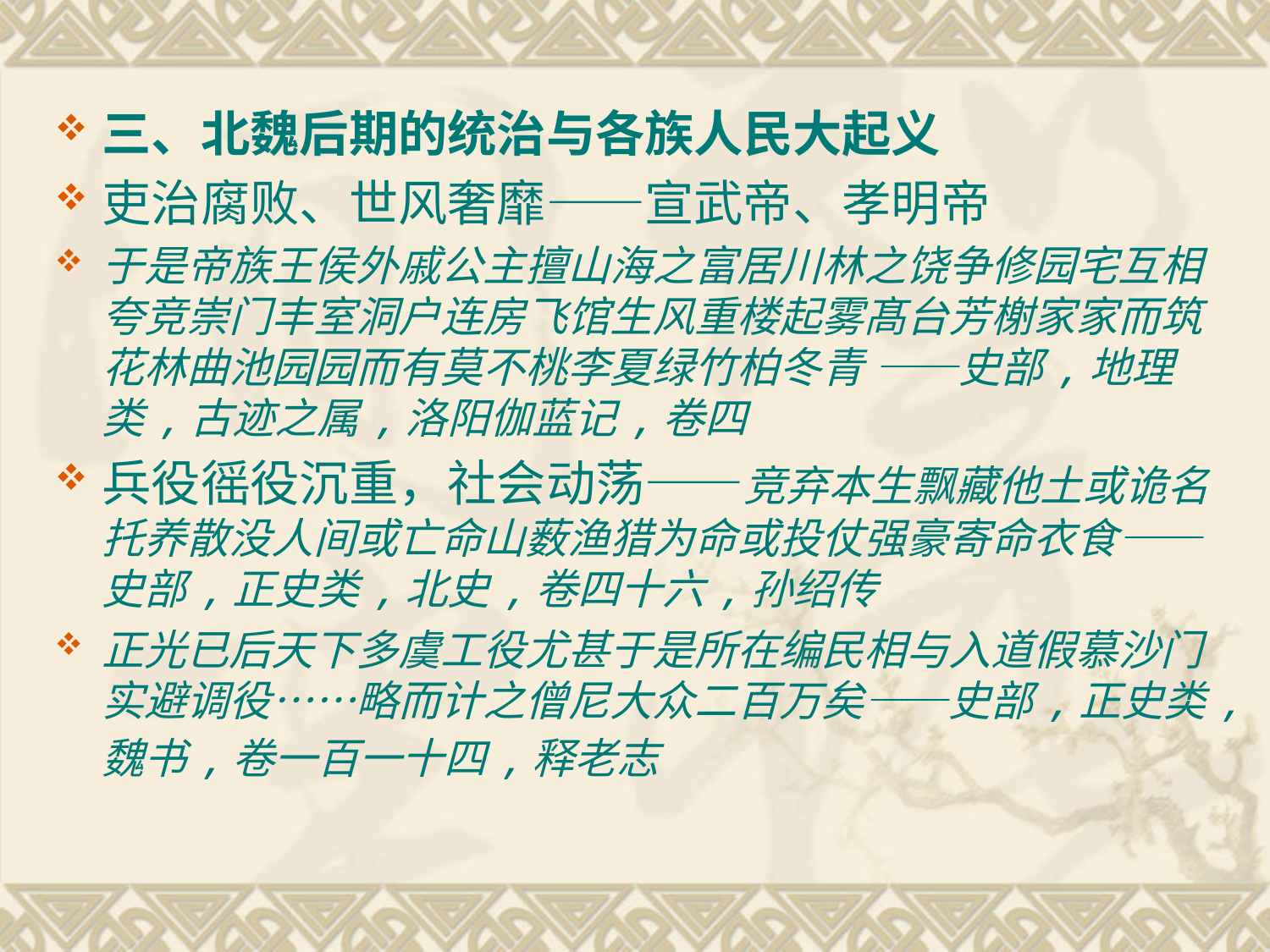

三、北魏后期的统治与各族人民大起义
吏治腐败、世风奢靡——宣武帝、孝明帝
于是帝族王侯外戚公主擅山海之富居川林之饶争修园宅互相夸竞崇门丰室洞户连房飞馆生风重楼起雾髙台芳榭家家而筑花林曲池园园而有莫不桃李夏绿竹柏冬青 ——史部,地理类,古迹之属,洛阳伽蓝记,卷四
兵役徭役沉重，社会动荡——竞弃本生飘藏他土或诡名托养散没人间或亡命山薮渔猎为命或投仗强豪寄命衣食——史部,正史类,北史,卷四十六,孙绍传
正光已后天下多虞工役尤甚于是所在编民相与入道假慕沙门实避调役……略而计之僧尼大众二百万矣——史部,正史类,魏书,卷一百一十四,释老志